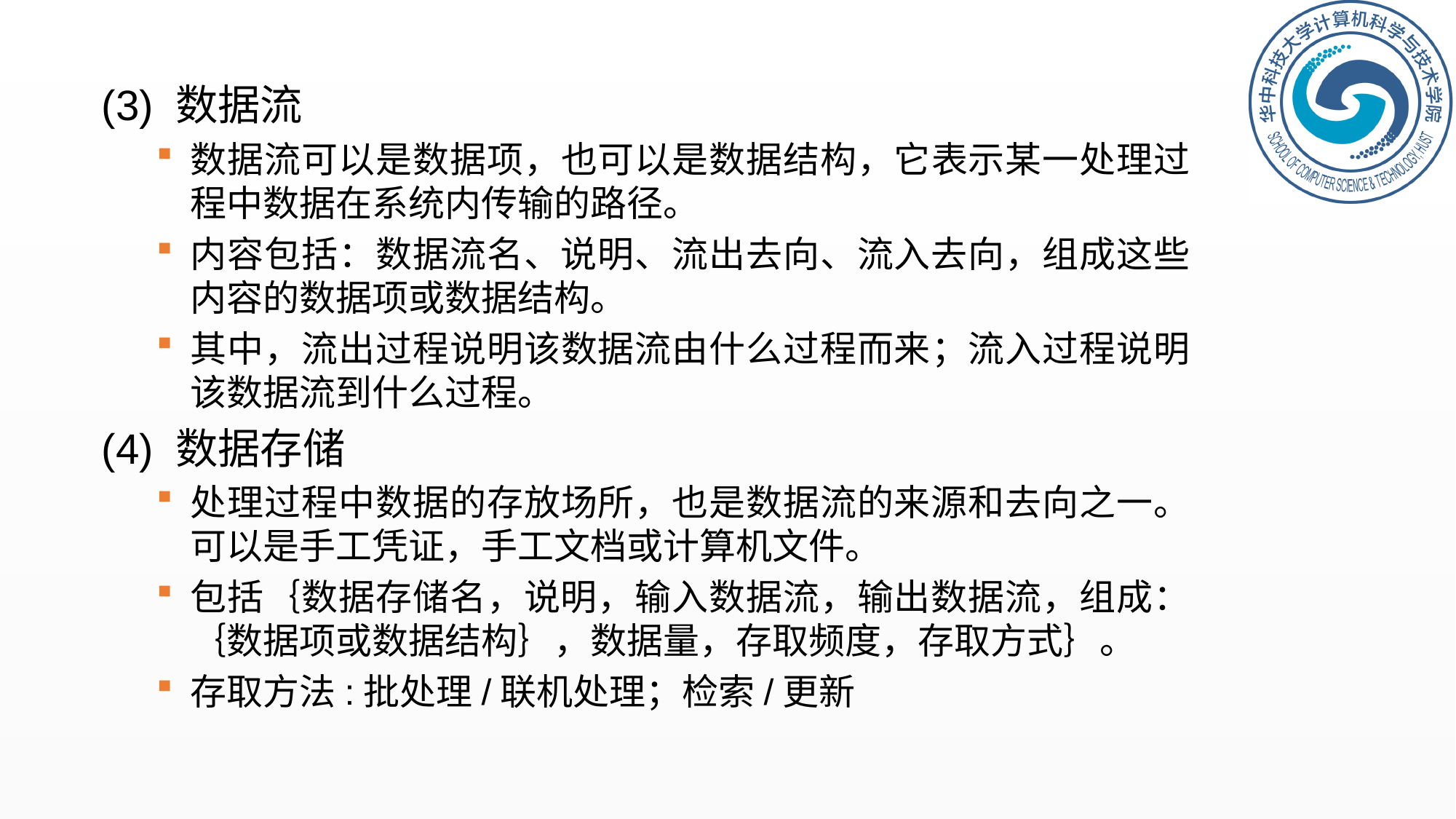

(3) 数据流
数据流可以是数据项，也可以是数据结构，它表示某一处理过程中数据在系统内传输的路径。
内容包括：数据流名、说明、流出去向、流入去向，组成这些内容的数据项或数据结构。
其中，流出过程说明该数据流由什么过程而来；流入过程说明该数据流到什么过程。
(4) 数据存储
处理过程中数据的存放场所，也是数据流的来源和去向之一。可以是手工凭证，手工文档或计算机文件。
包括｛数据存储名，说明，输入数据流，输出数据流，组成：｛数据项或数据结构｝，数据量，存取频度，存取方式｝。
存取方法:批处理/联机处理；检索/更新